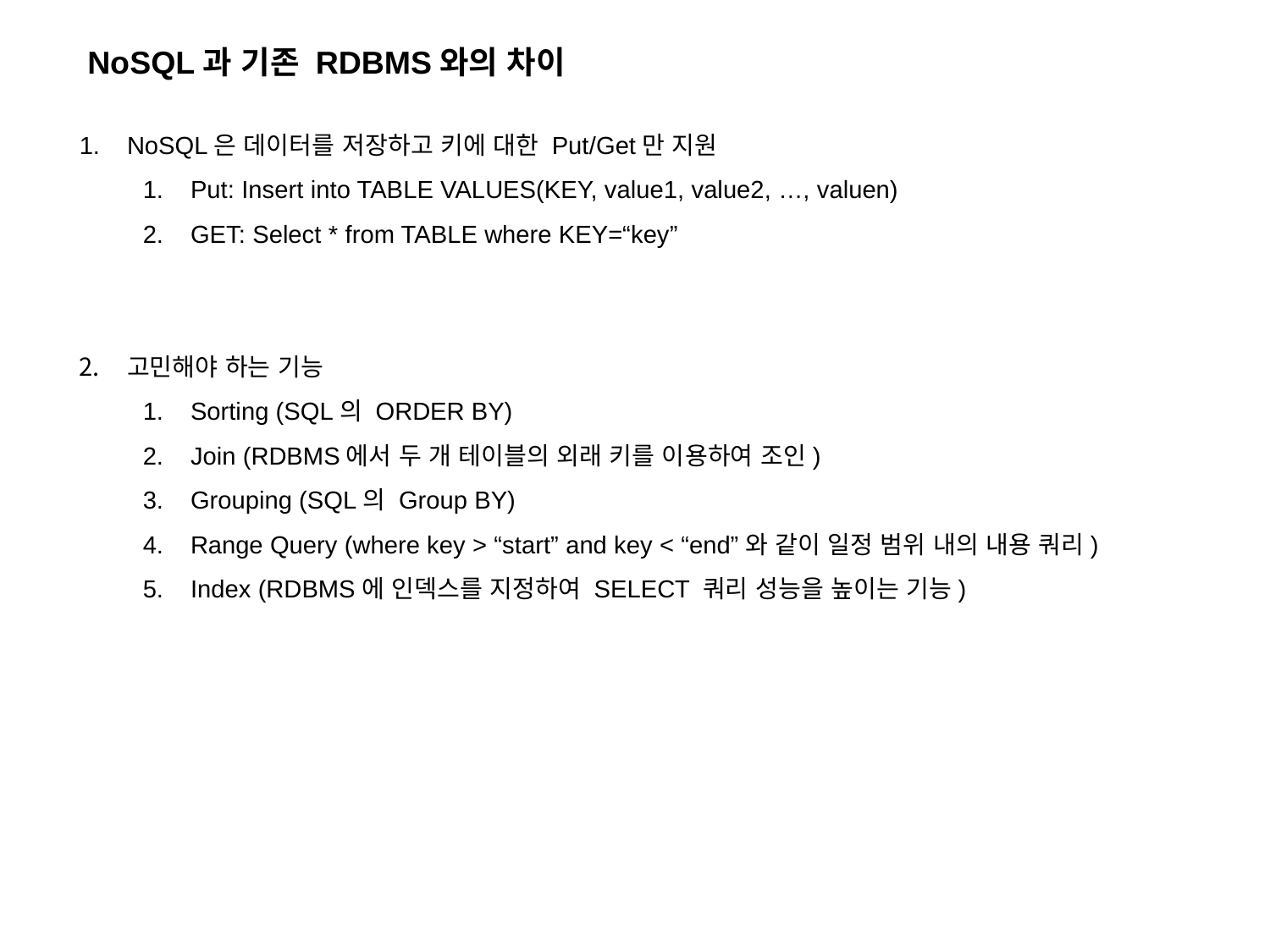

NoSQL과 기존 RDBMS와의 차이
NoSQL은 데이터를 저장하고 키에 대한 Put/Get만 지원
Put: Insert into TABLE VALUES(KEY, value1, value2, …, valuen)
GET: Select * from TABLE where KEY=“key”

고민해야 하는 기능
Sorting (SQL의 ORDER BY)
Join (RDBMS에서 두 개 테이블의 외래 키를 이용하여 조인)
Grouping (SQL의 Group BY)
Range Query (where key > “start” and key < “end”와 같이 일정 범위 내의 내용 쿼리)
Index (RDBMS에 인덱스를 지정하여 SELECT 쿼리 성능을 높이는 기능)